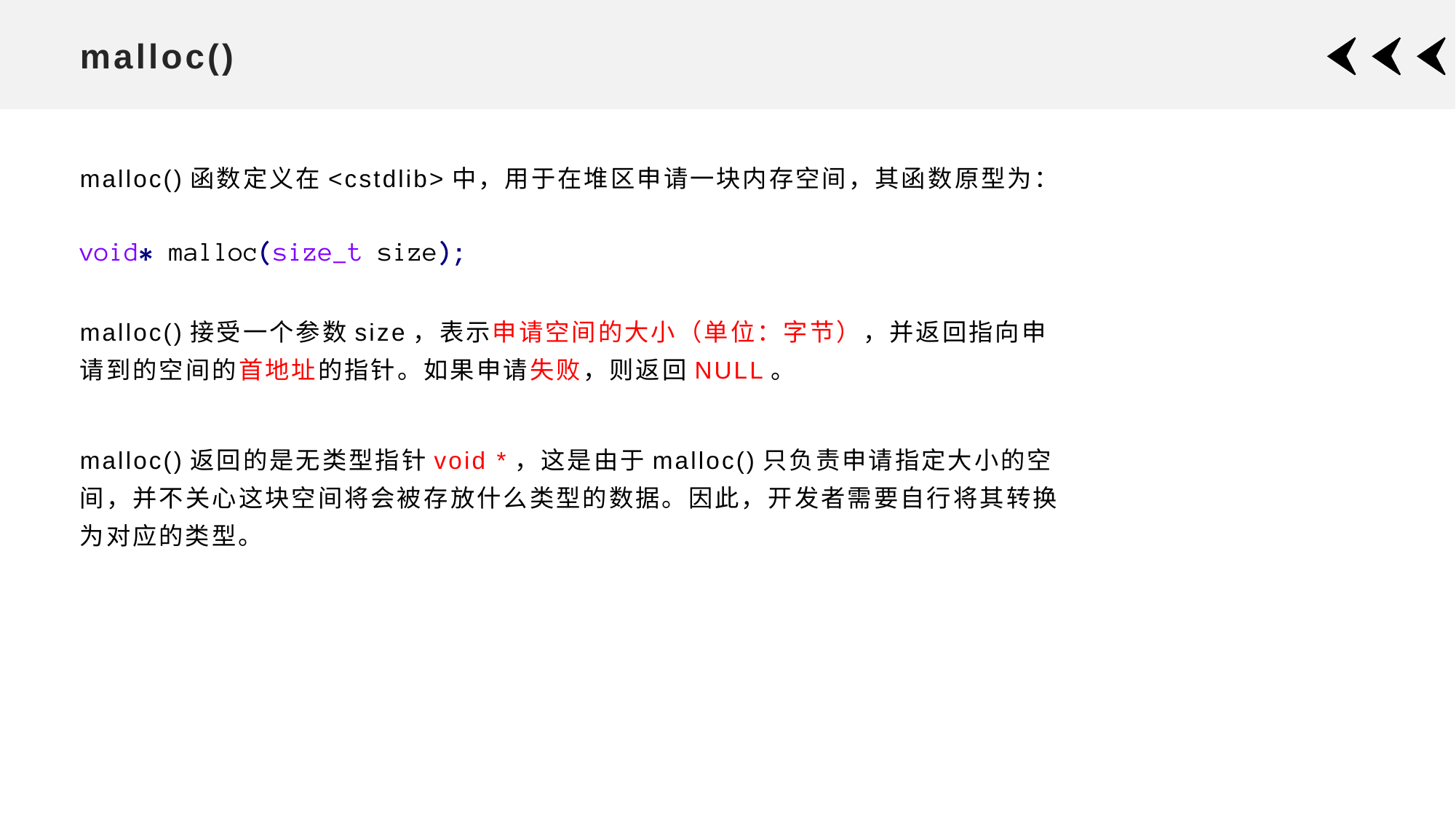

# malloc()
malloc()函数定义在<cstdlib>中，用于在堆区申请一块内存空间，其函数原型为：

void* malloc(size_t size);
malloc()接受一个参数size，表示申请空间的大小（单位：字节），并返回指向申请到的空间的首地址的指针。如果申请失败，则返回NULL。
malloc()返回的是无类型指针void *，这是由于malloc()只负责申请指定大小的空间，并不关心这块空间将会被存放什么类型的数据。因此，开发者需要自行将其转换为对应的类型。